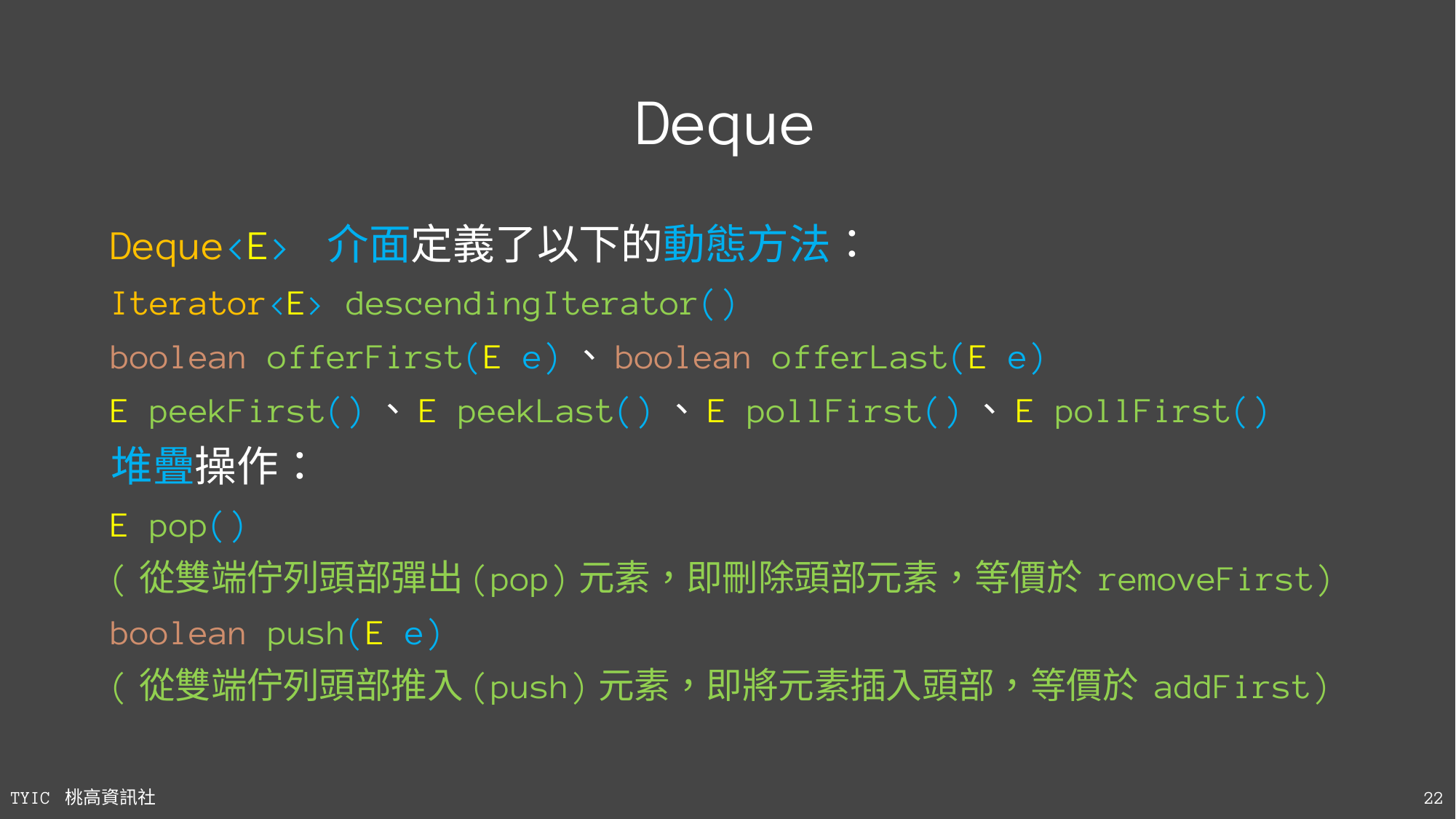

# Deque
Deque<E> 介面定義了以下的動態方法：
Iterator<E> descendingIterator()
boolean offerFirst(E e)、boolean offerLast(E e)
E peekFirst()、E peekLast()、E pollFirst()、E pollFirst()
堆疊操作：
E pop()
(從雙端佇列頭部彈出(pop)元素，即刪除頭部元素，等價於 removeFirst)
boolean push(E e)
(從雙端佇列頭部推入(push)元素，即將元素插入頭部，等價於 addFirst)